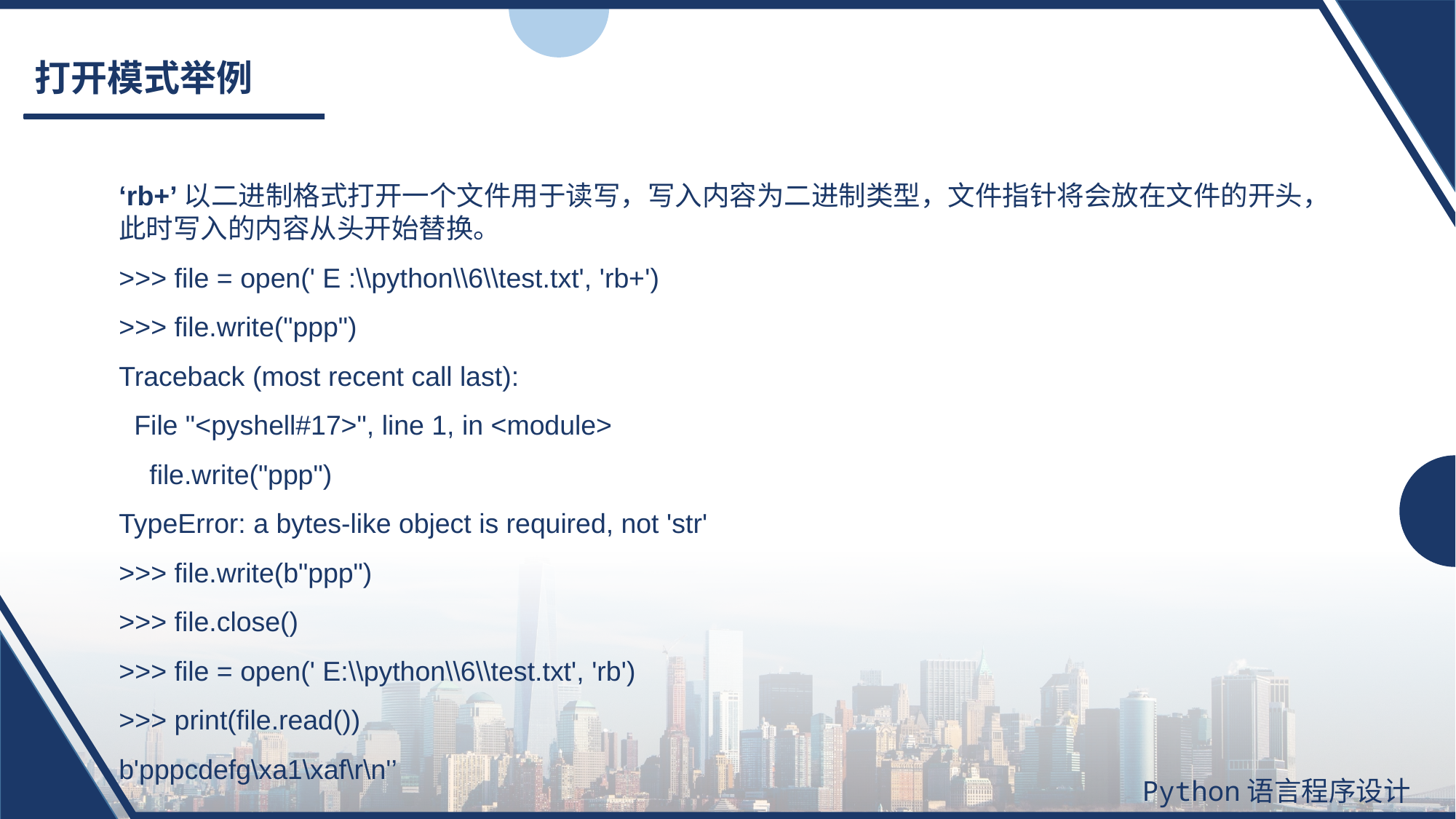

# 打开模式举例
‘rb+’以二进制格式打开一个文件用于读写，写入内容为二进制类型，文件指针将会放在文件的开头，此时写入的内容从头开始替换。
>>> file = open(' E :\\python\\6\\test.txt', 'rb+')
>>> file.write("ppp")
Traceback (most recent call last):
  File "<pyshell#17>", line 1, in <module>
    file.write("ppp")
TypeError: a bytes-like object is required, not 'str'
>>> file.write(b"ppp")
>>> file.close()
>>> file = open(' E:\\python\\6\\test.txt', 'rb')
>>> print(file.read())
b'pppcdefg\xa1\xaf\r\n'’